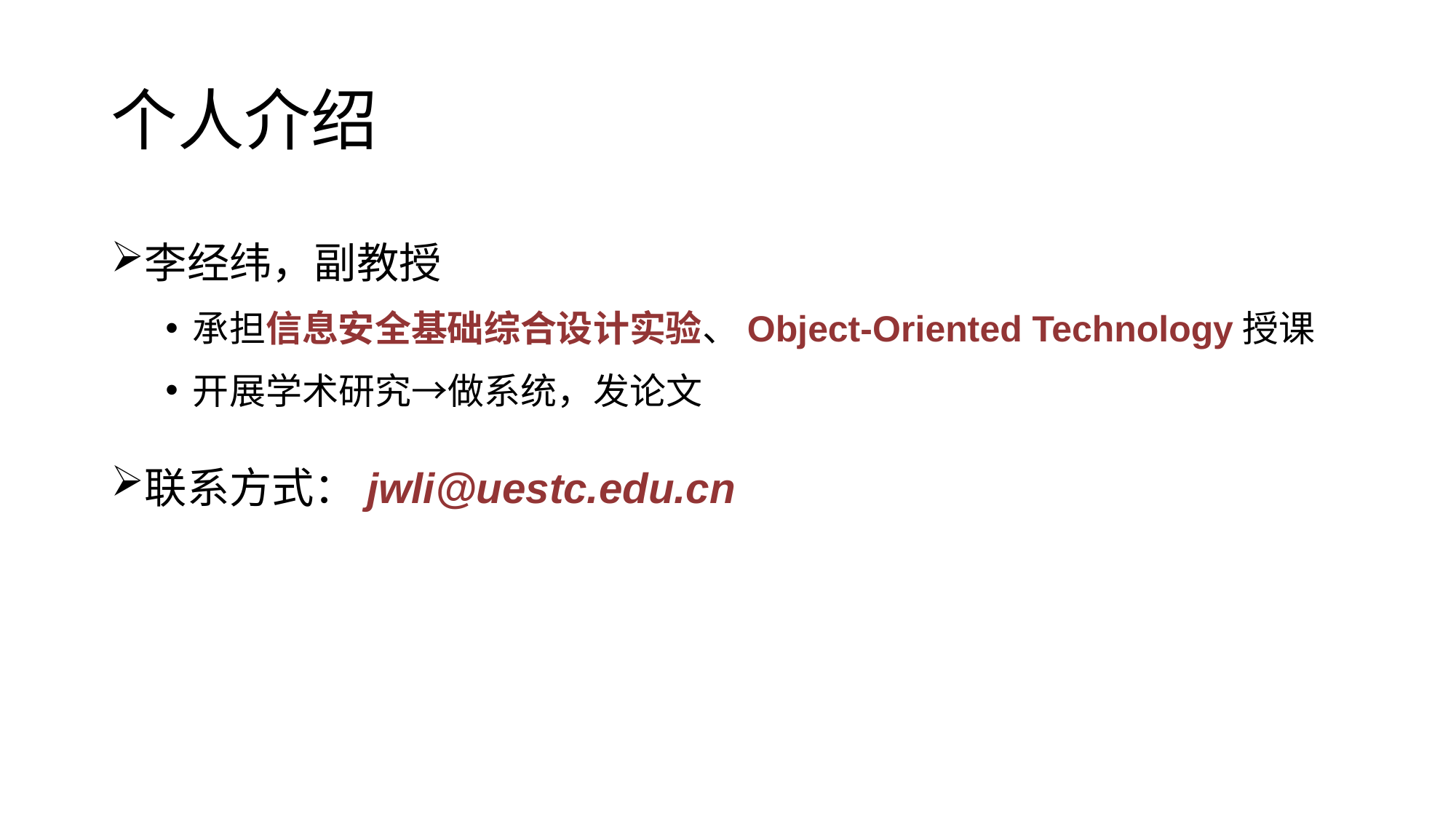

# 个人介绍
李经纬，副教授
承担信息安全基础综合设计实验、Object-Oriented Technology授课
开展学术研究→做系统，发论文
联系方式：jwli@uestc.edu.cn